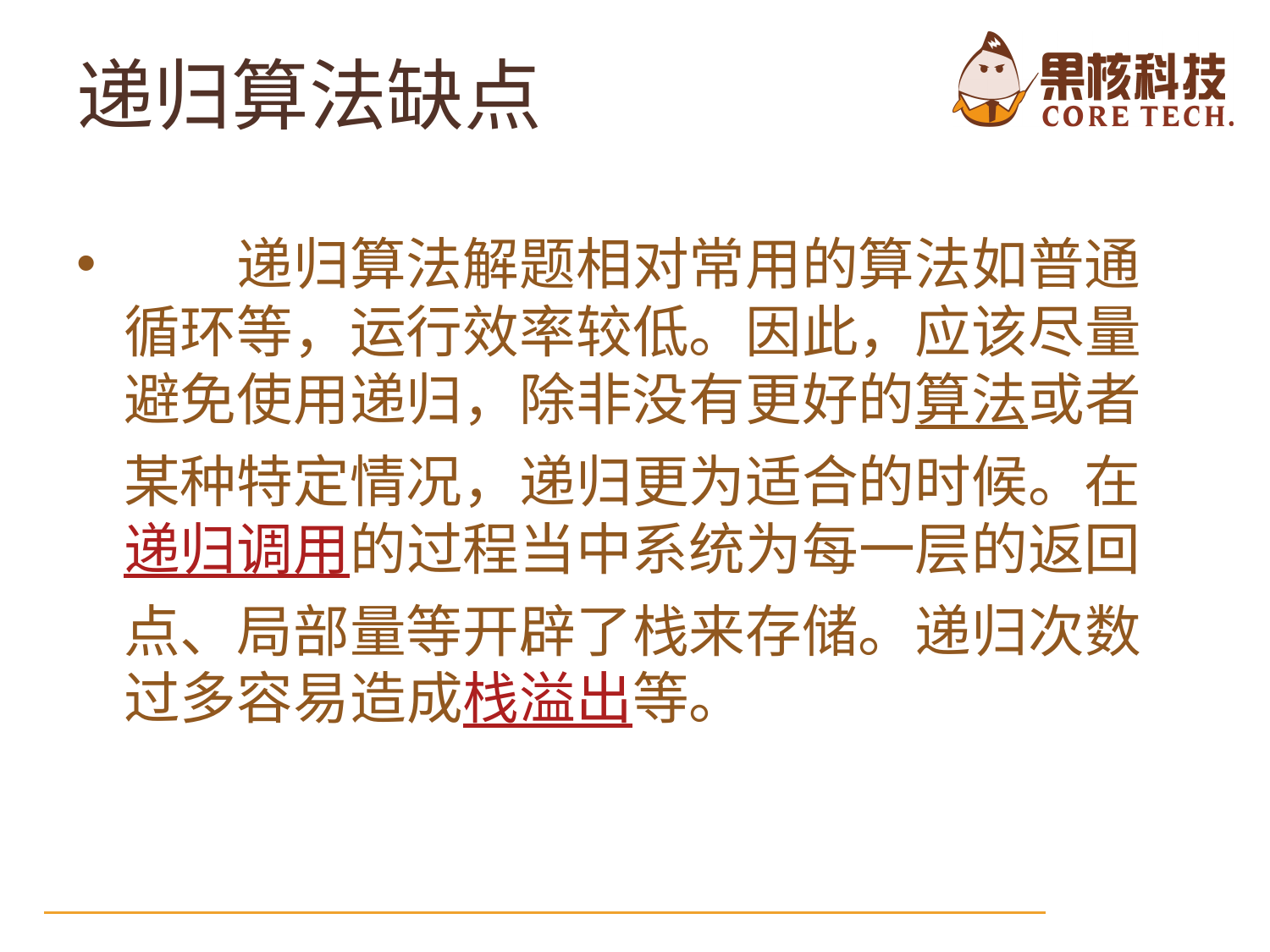

递归算法缺点
　　递归算法解题相对常用的算法如普通循环等，运行效率较低。因此，应该尽量避免使用递归，除非没有更好的算法或者某种特定情况，递归更为适合的时候。在递归调用的过程当中系统为每一层的返回点、局部量等开辟了栈来存储。递归次数过多容易造成栈溢出等。